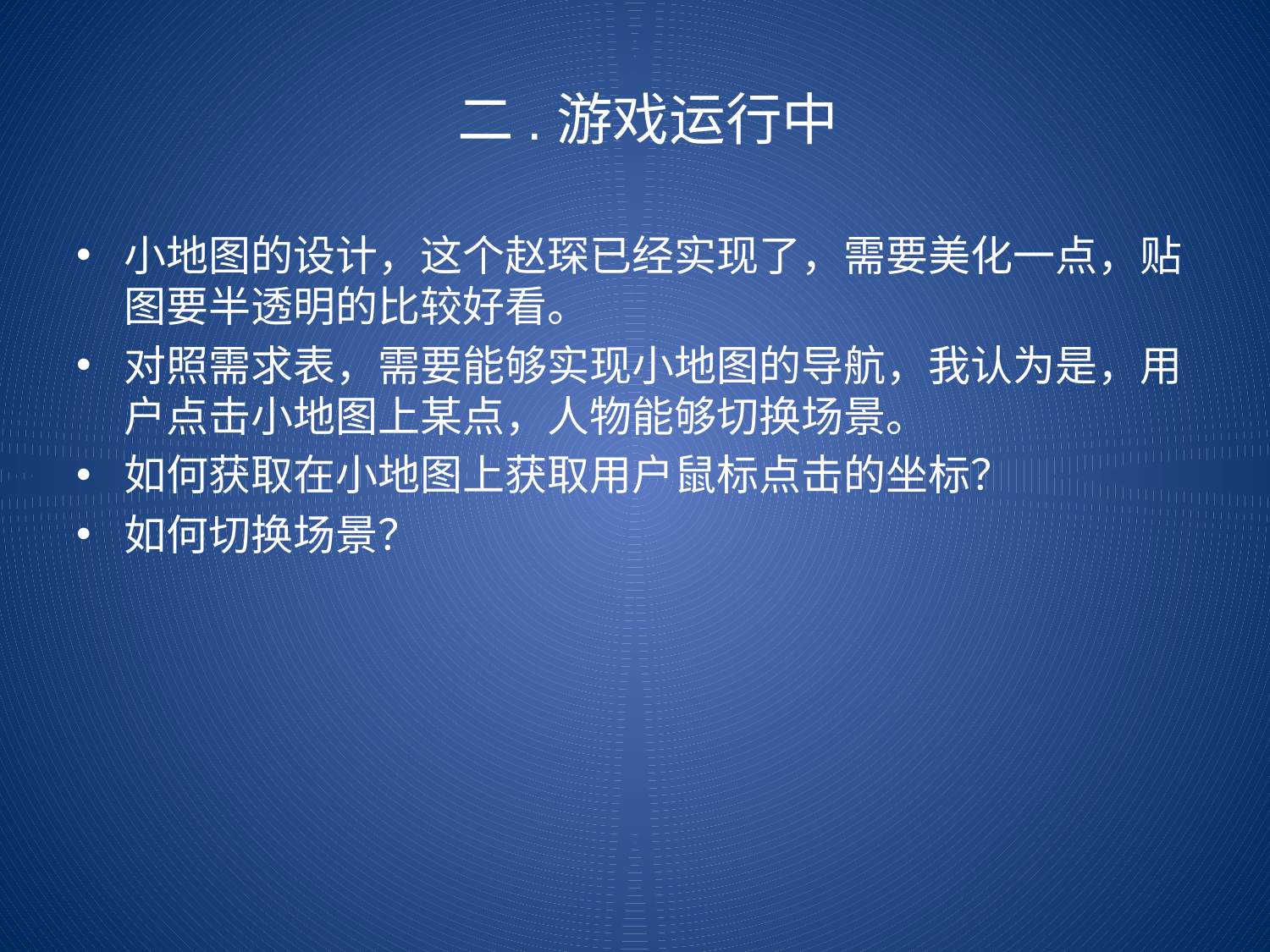

# 二.游戏运行中
小地图的设计，这个赵琛已经实现了，需要美化一点，贴图要半透明的比较好看。
对照需求表，需要能够实现小地图的导航，我认为是，用户点击小地图上某点，人物能够切换场景。
如何获取在小地图上获取用户鼠标点击的坐标？
如何切换场景？